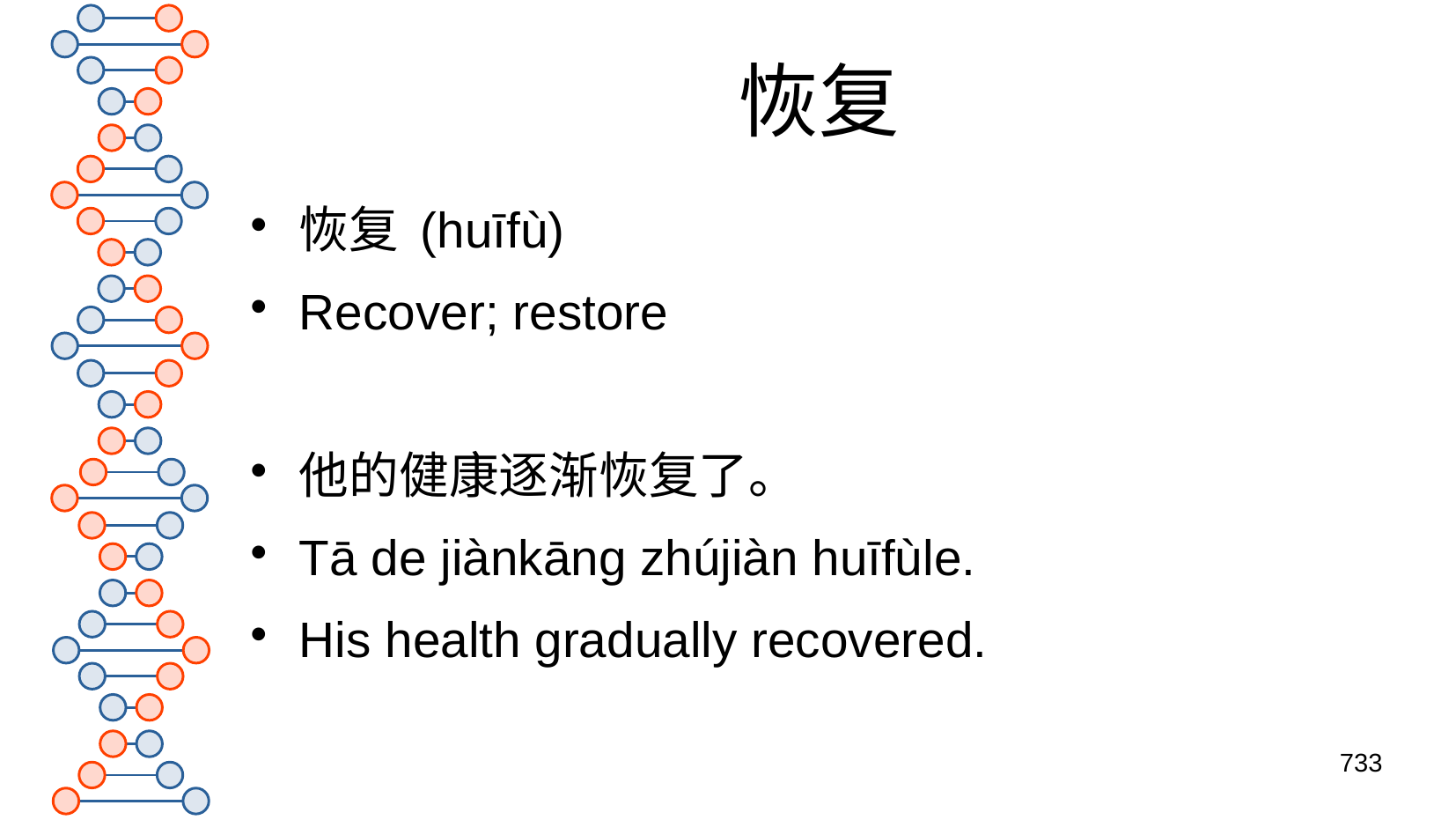

# 恢复
恢复 (huīfù)
Recover; restore

他的健康逐渐恢复了。
Tā de jiànkāng zhújiàn huīfùle.
His health gradually recovered.

733